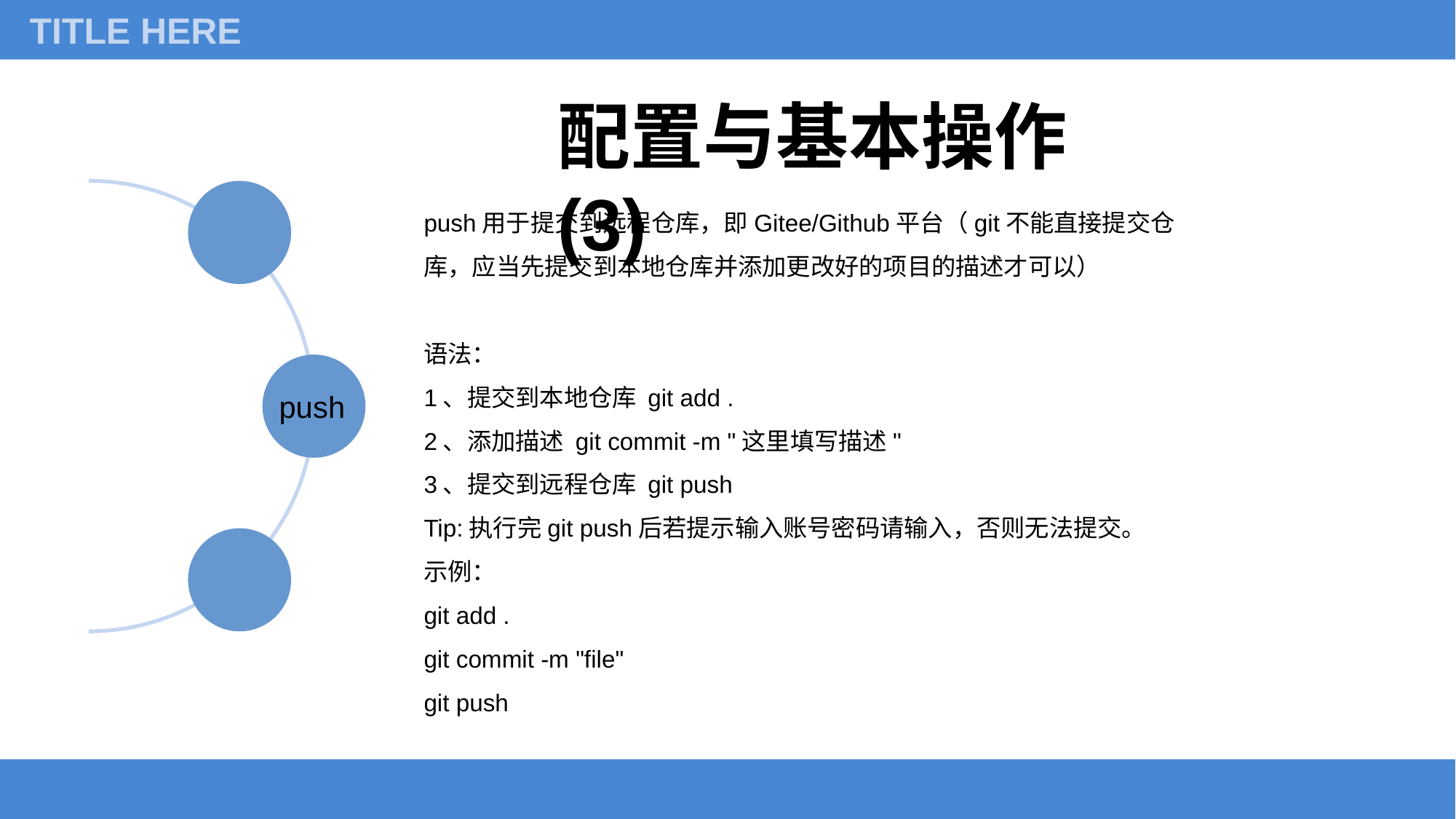

TITLE HERE
配置与基本操作(3)

push用于提交到远程仓库，即Gitee/Github平台（git不能直接提交仓库，应当先提交到本地仓库并添加更改好的项目的描述才可以）

语法：
1、提交到本地仓库 git add .
2、添加描述 git commit -m "这里填写描述"
3、提交到远程仓库 git push
Tip:执行完git push后若提示输入账号密码请输入，否则无法提交。
示例：
git add .
git commit -m "file"
git push

push